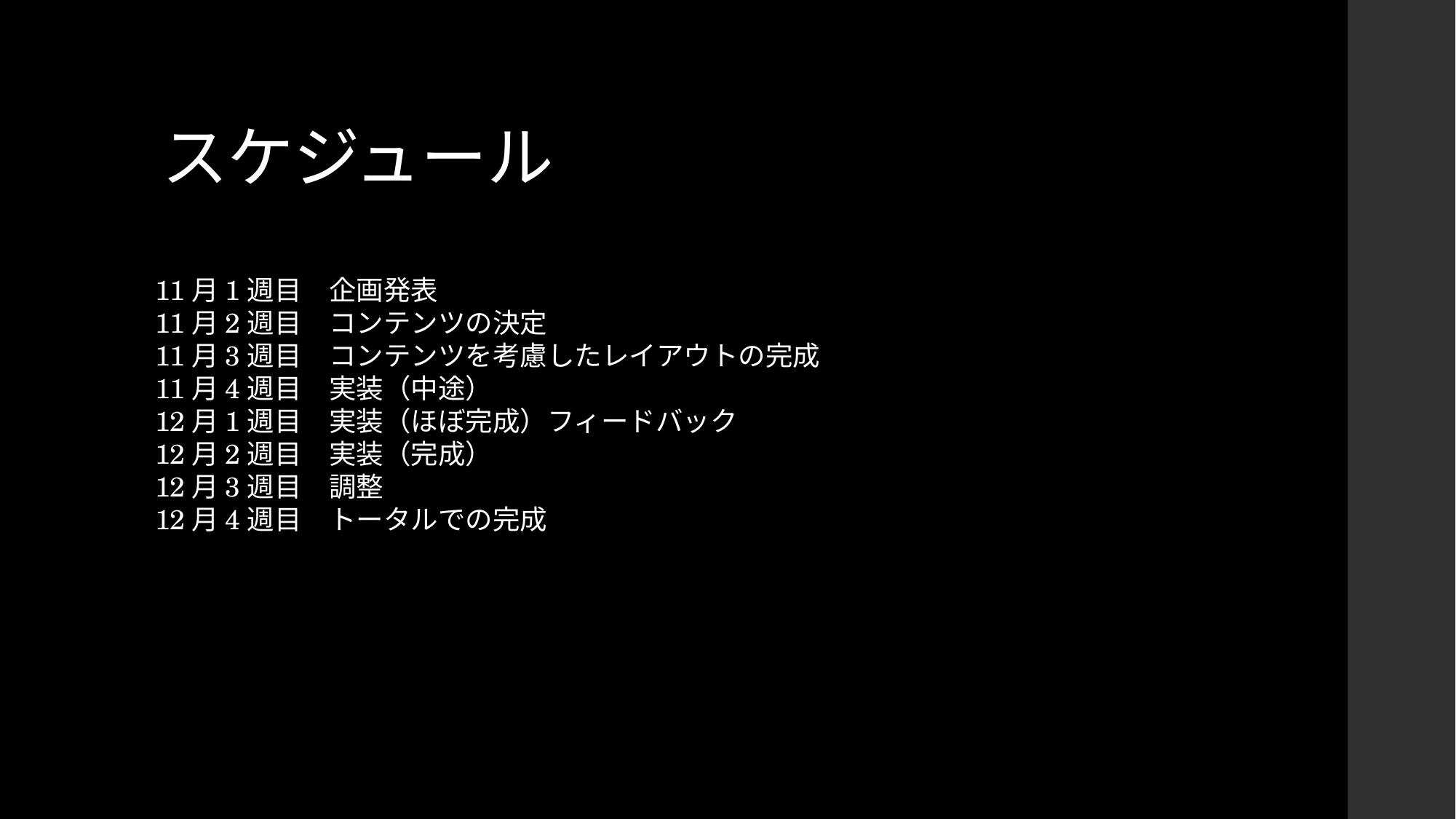

# スケジュール
11月1週目　企画発表
11月2週目　コンテンツの決定
11月3週目　コンテンツを考慮したレイアウトの完成
11月4週目　実装（中途）
12月1週目　実装（ほぼ完成）フィードバック
12月2週目　実装（完成）
12月3週目　調整
12月4週目　トータルでの完成